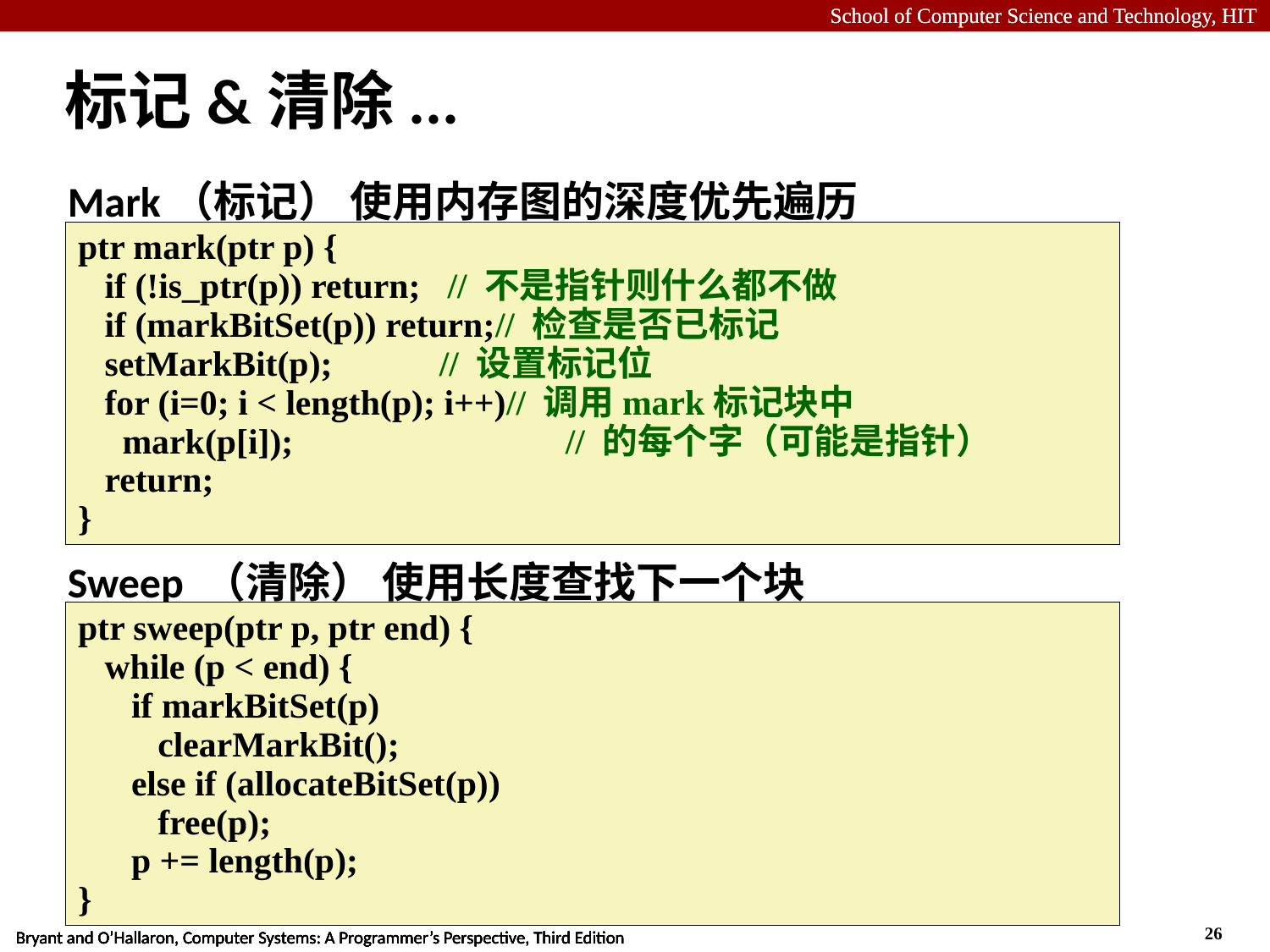

# 标记&清除...
Mark（标记） 使用内存图的深度优先遍历

ptr mark(ptr p) {
   if (!is_ptr(p)) return;   // 不是指针则什么都不做
   if (markBitSet(p)) return;// 检查是否已标记
   setMarkBit(p);            // 设置标记位
   for (i=0; i < length(p); i++)// 调用mark标记块中
     mark(p[i]); 		            // 的每个字（可能是指针）
   return;
}
Sweep （清除） 使用长度查找下一个块
ptr sweep(ptr p, ptr end) {
   while (p < end) {
      if markBitSet(p)
         clearMarkBit();
      else if (allocateBitSet(p))
         free(p);
      p += length(p);
}